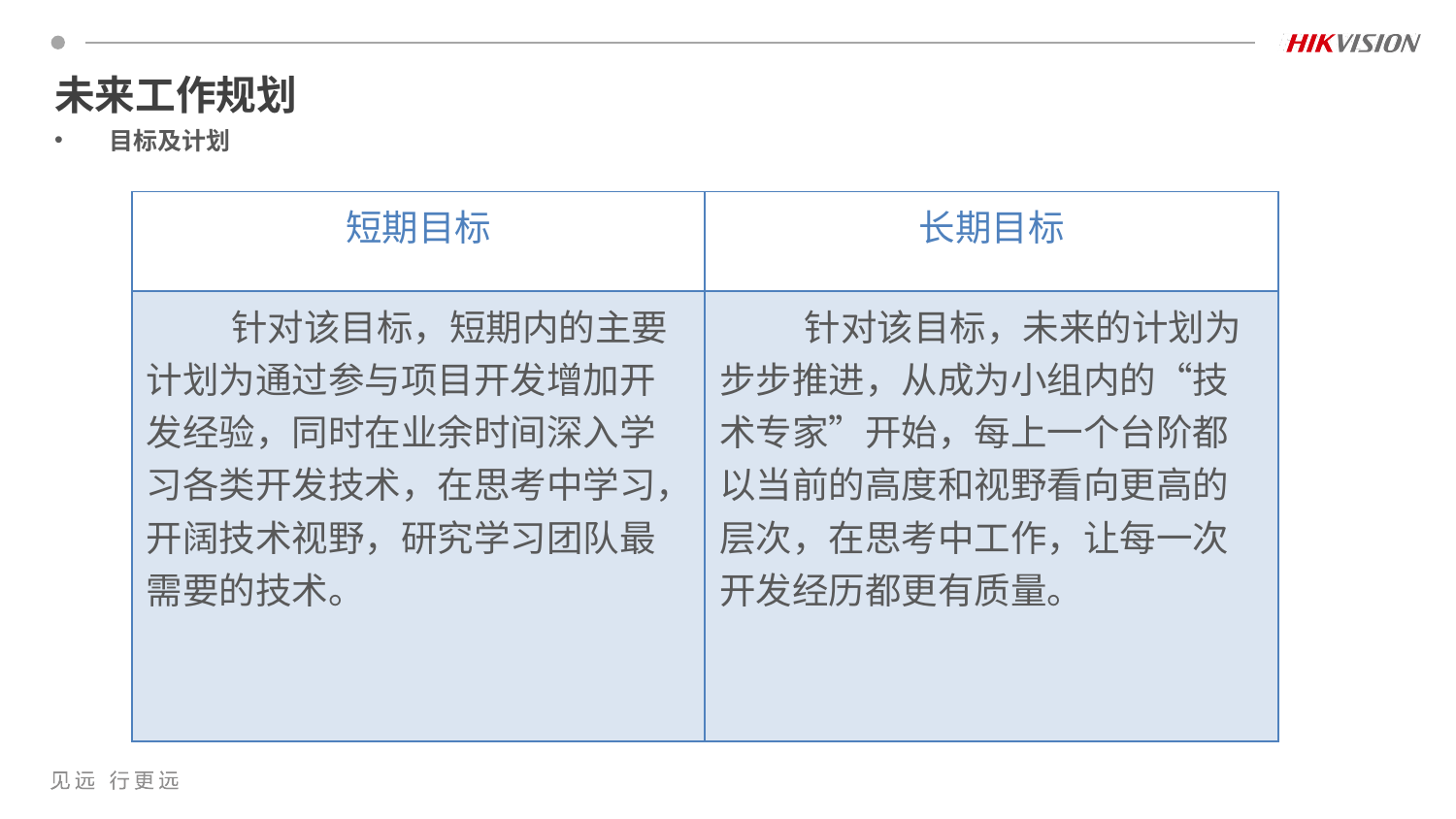

# 未来工作规划
目标及计划
| 短期目标 | 长期目标 |
| --- | --- |
| 针对该目标，短期内的主要计划为通过参与项目开发增加开发经验，同时在业余时间深入学习各类开发技术，在思考中学习，开阔技术视野，研究学习团队最需要的技术。 | 针对该目标，未来的计划为步步推进，从成为小组内的“技术专家”开始，每上一个台阶都以当前的高度和视野看向更高的层次，在思考中工作，让每一次开发经历都更有质量。 |